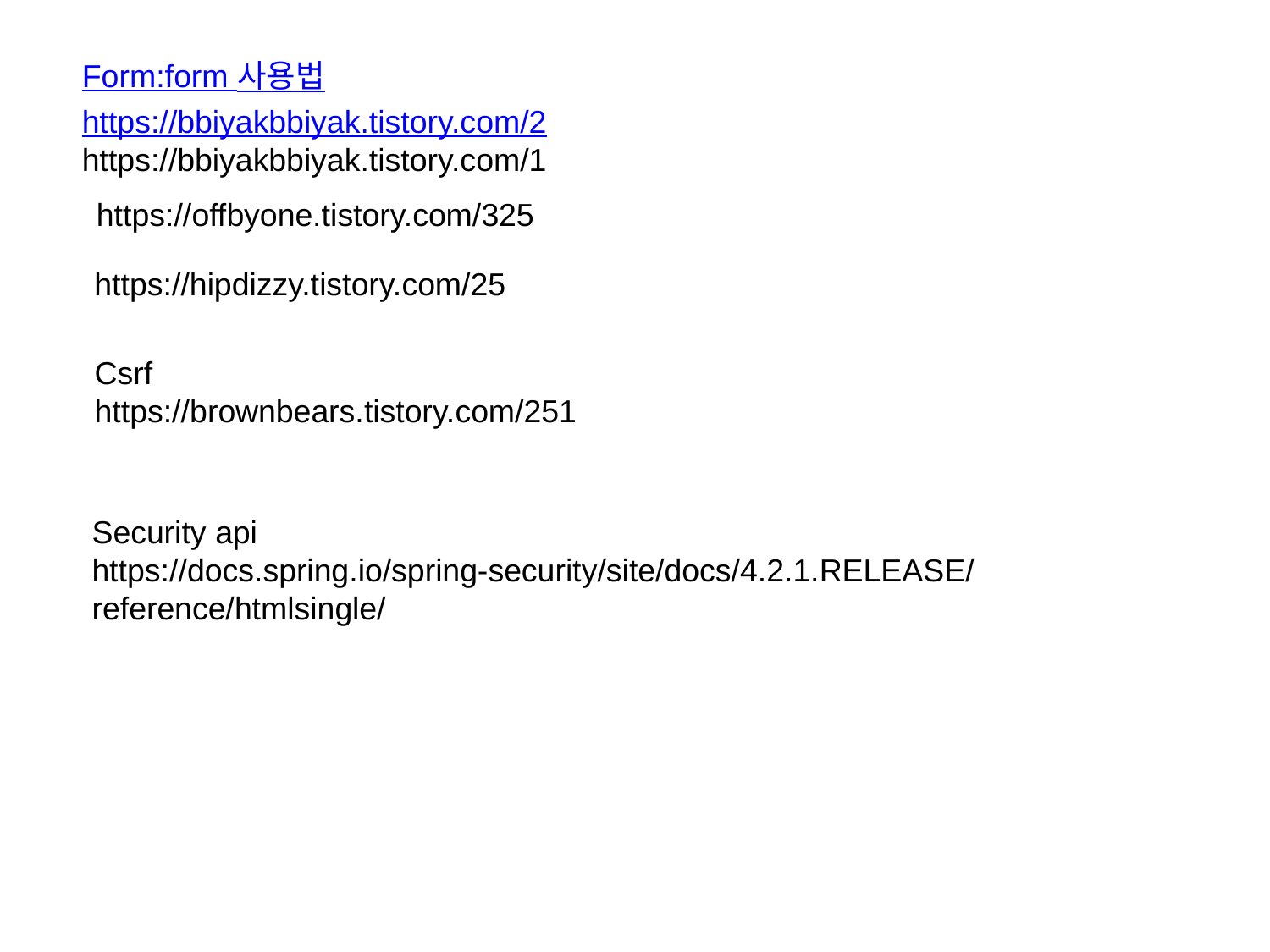

Form:form 사용법
https://bbiyakbbiyak.tistory.com/2
https://bbiyakbbiyak.tistory.com/1
https://offbyone.tistory.com/325
https://hipdizzy.tistory.com/25
Csrf
https://brownbears.tistory.com/251
Security api
https://docs.spring.io/spring-security/site/docs/4.2.1.RELEASE/reference/htmlsingle/